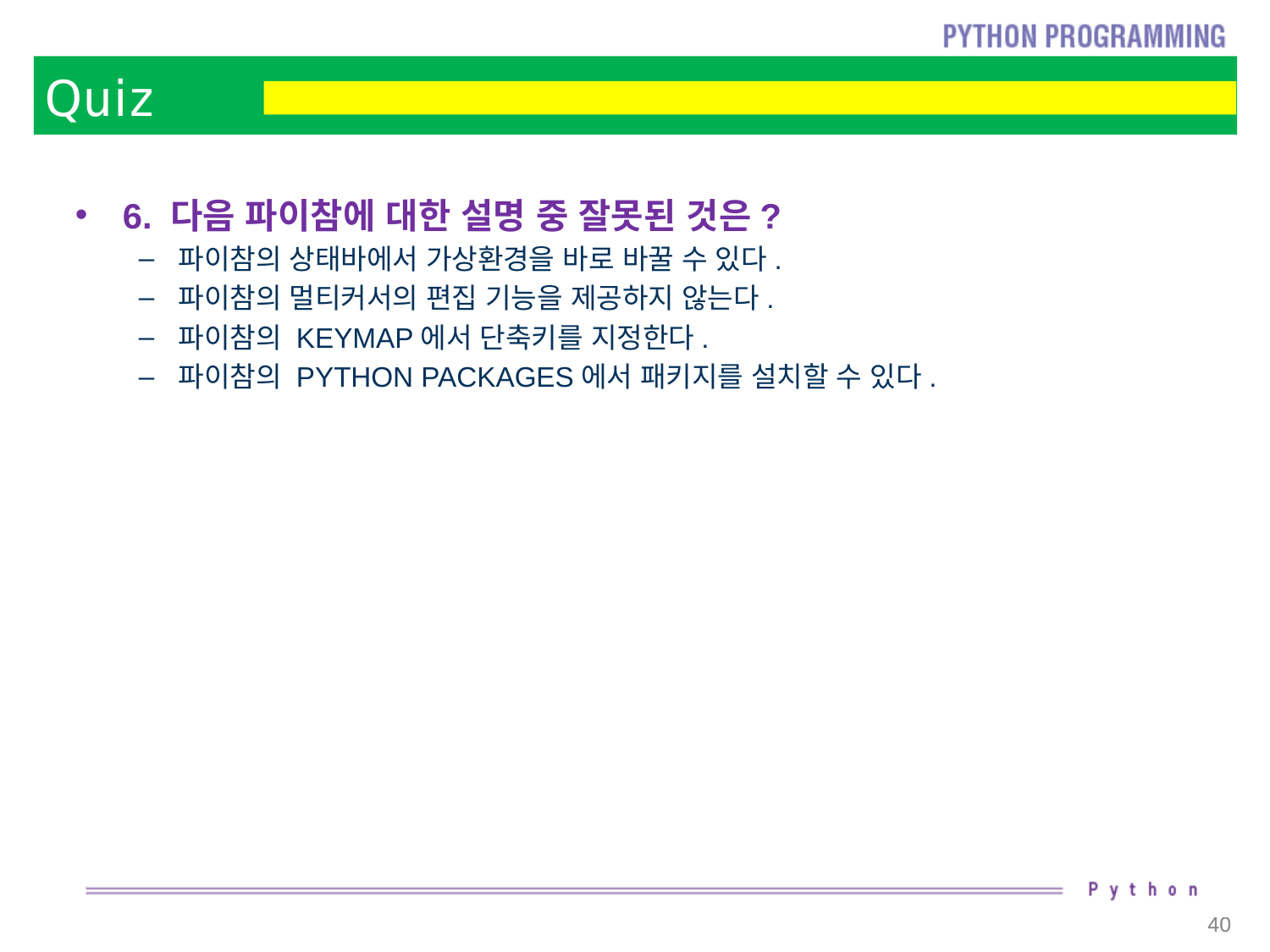

# Quiz

6. 다음 파이참에 대한 설명 중 잘못된 것은?
파이참의 상태바에서 가상환경을 바로 바꿀 수 있다.
파이참의 멀티커서의 편집 기능을 제공하지 않는다.
파이참의 KEYMAP에서 단축키를 지정한다.
파이참의 PYTHON PACKAGES에서 패키지를 설치할 수 있다.
40